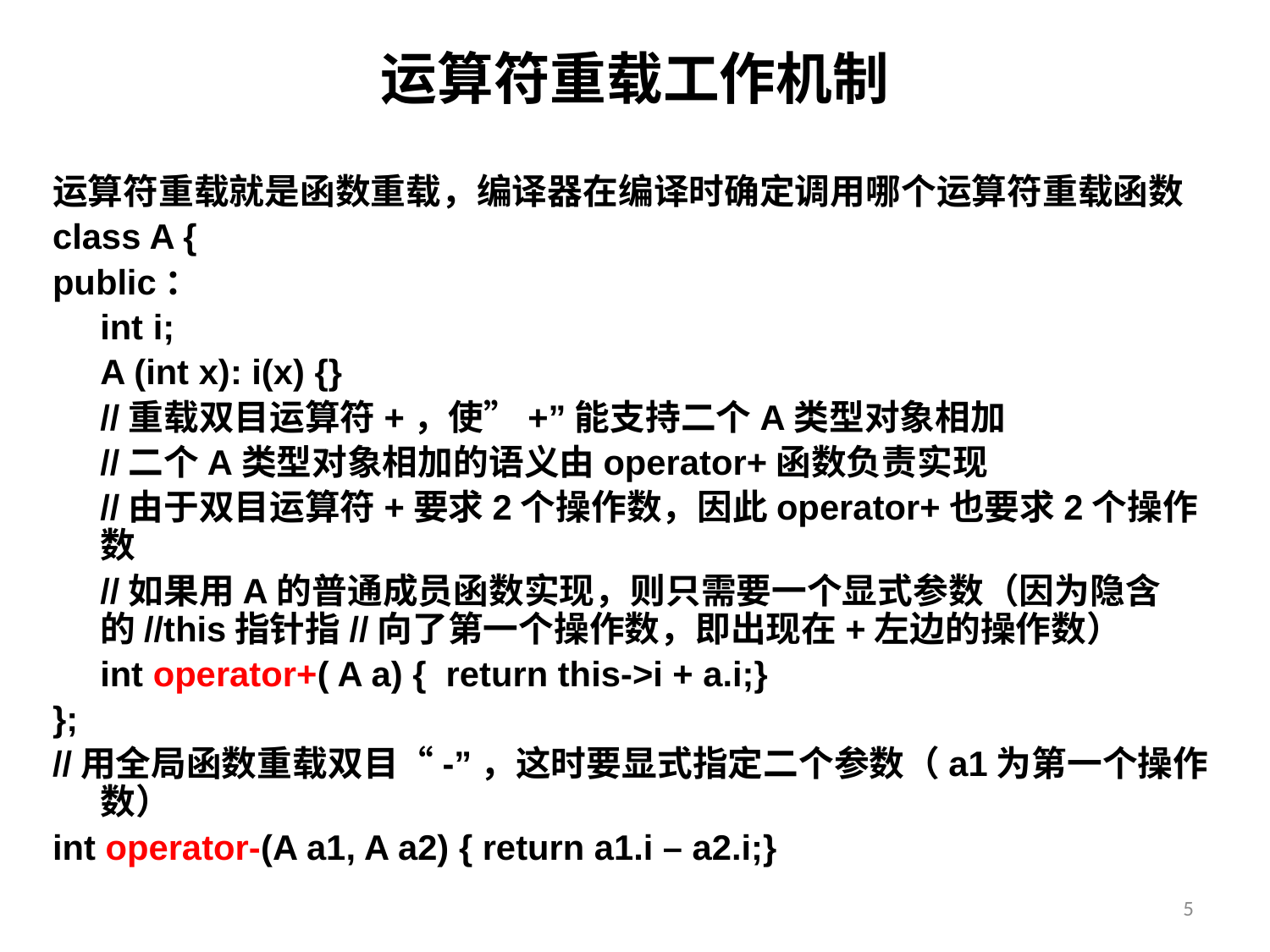

# 运算符重载工作机制
运算符重载就是函数重载，编译器在编译时确定调用哪个运算符重载函数
class A {
public：
	int i;
	A (int x): i(x) {}
	//重载双目运算符+，使”+”能支持二个A类型对象相加
	//二个A类型对象相加的语义由operator+函数负责实现
	//由于双目运算符+要求2个操作数，因此operator+也要求2个操作数
	//如果用A的普通成员函数实现，则只需要一个显式参数（因为隐含的//this指针指//向了第一个操作数，即出现在+左边的操作数）
	int operator+( A a) {  return this->i + a.i;}
};
//用全局函数重载双目“-”，这时要显式指定二个参数（a1为第一个操作数）
int operator-(A a1, A a2) { return a1.i – a2.i;}
5